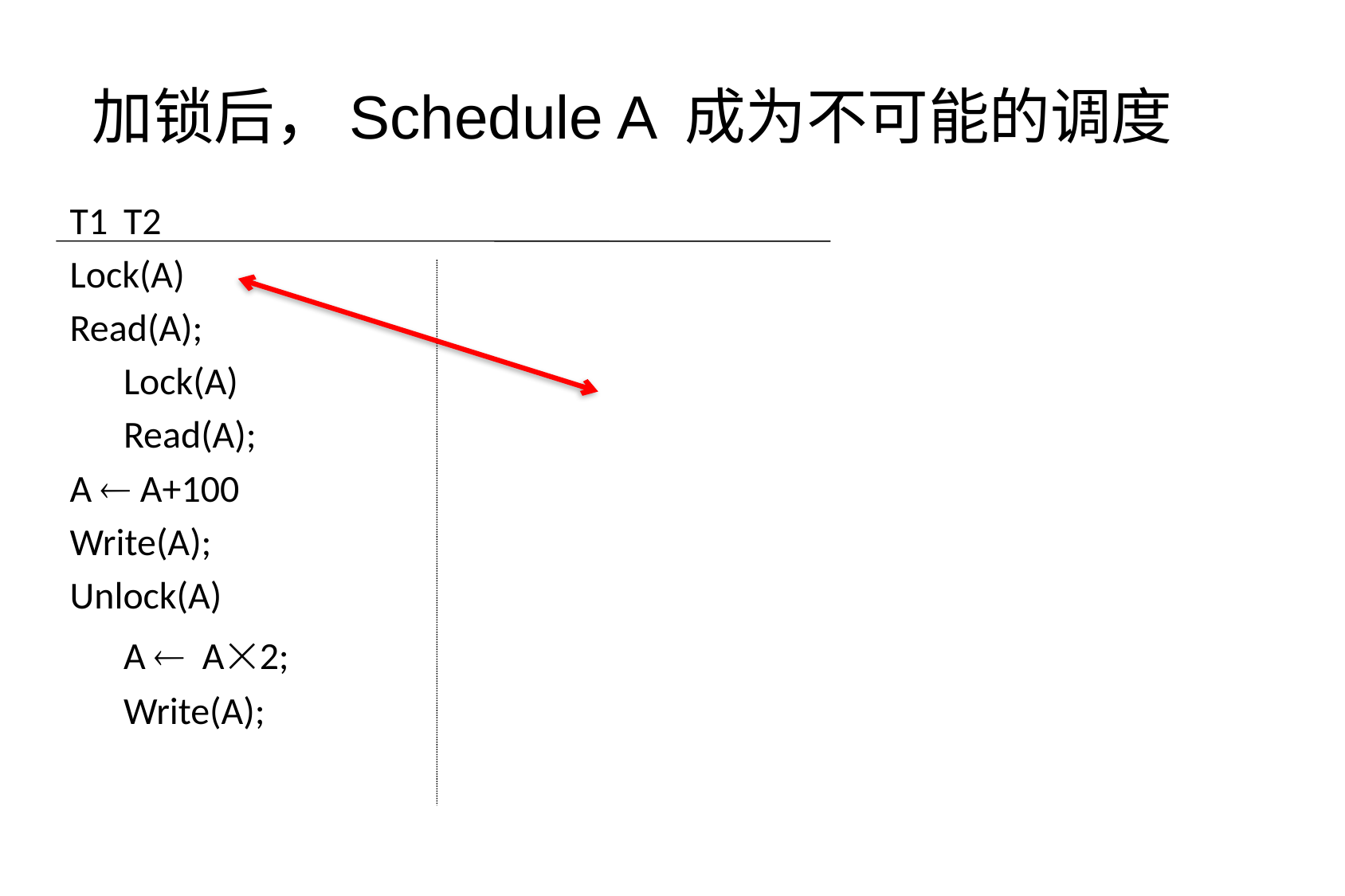

# 加锁后，Schedule A 成为不可能的调度
T1					T2
Lock(A)
Read(A);
					Lock(A)
					Read(A);
A ← A+100
Write(A);
Unlock(A)
					A ←  A×2;
					Write(A);